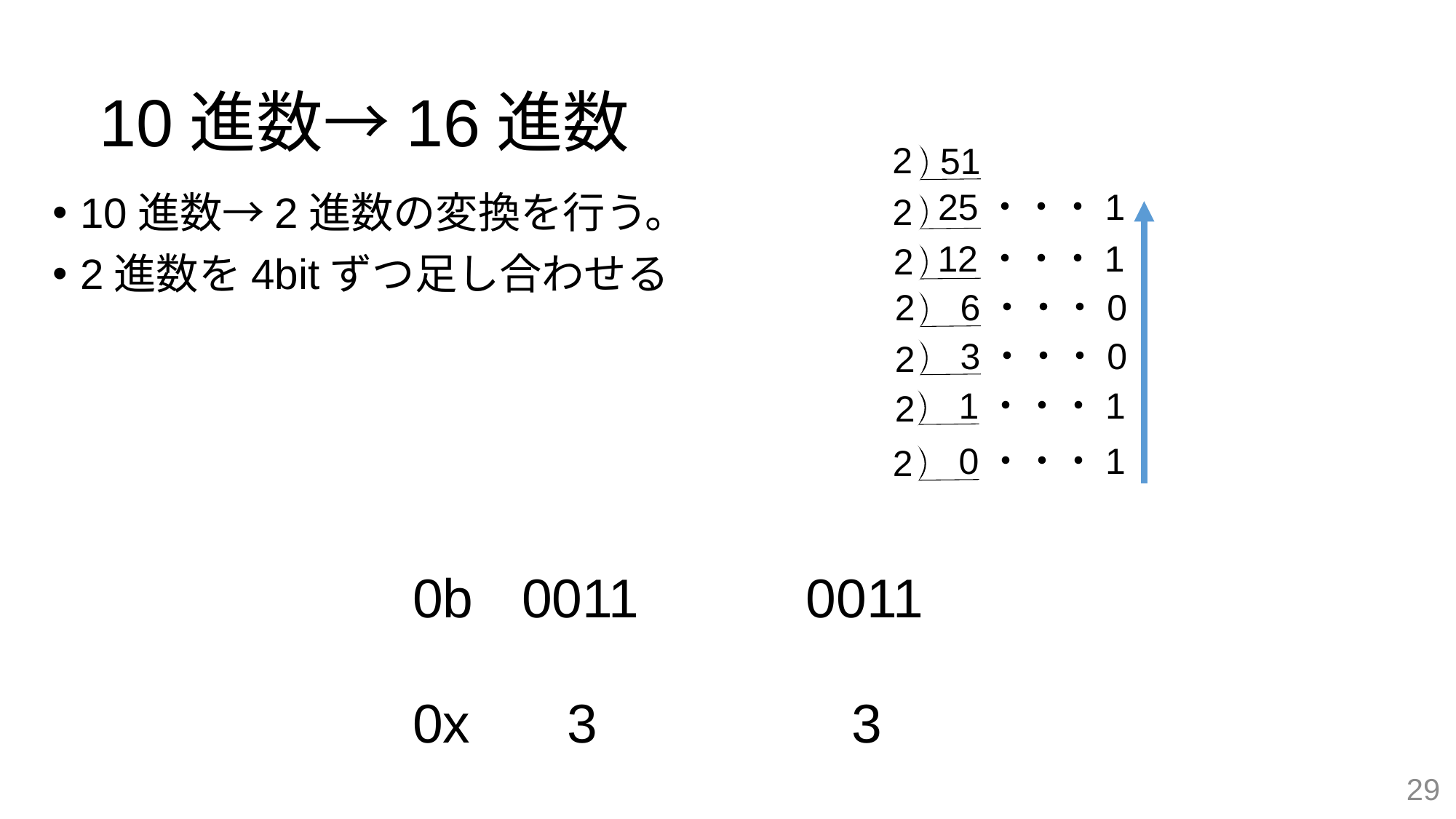

# 10進数→16進数

51

2

25・・・1

2

12・・・1

2

6・・・0

2

3・・・0

2

1・・・1

2

0・・・1

2
10進数→2進数の変換を行う。
2進数を4bitずつ足し合わせる
0b	0011	0011
0x	   3		   3
29